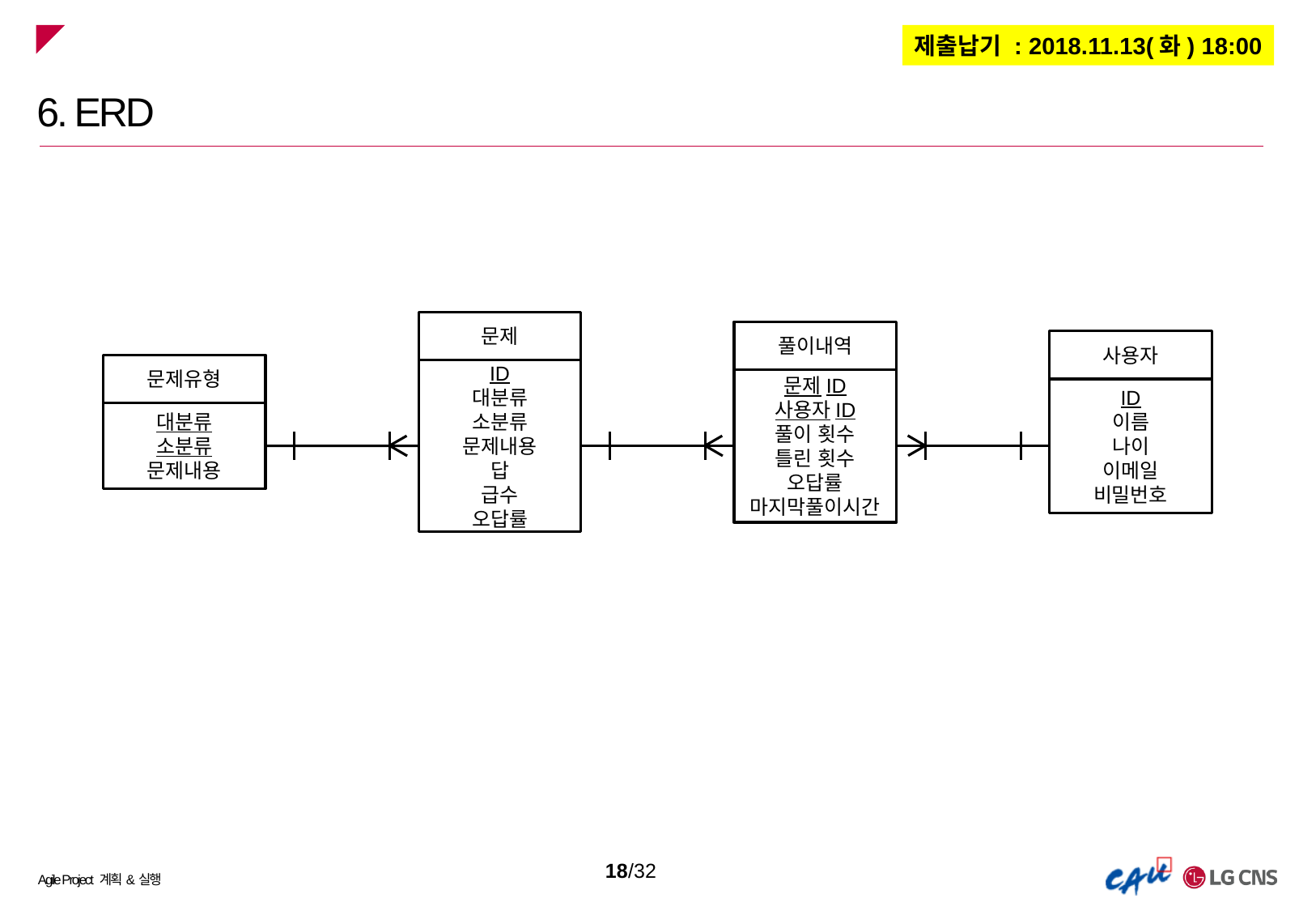

제출납기 : 2018.11.13(화) 18:00
6. ERD
문제
ID
대분류
소분류
문제내용
답
급수
오답률
풀이내역
문제ID
사용자ID
풀이 횟수
틀린 횟수
오답률
마지막풀이시간
사용자
ID
이름
나이
이메일
비밀번호
문제유형
대분류
소분류
문제내용